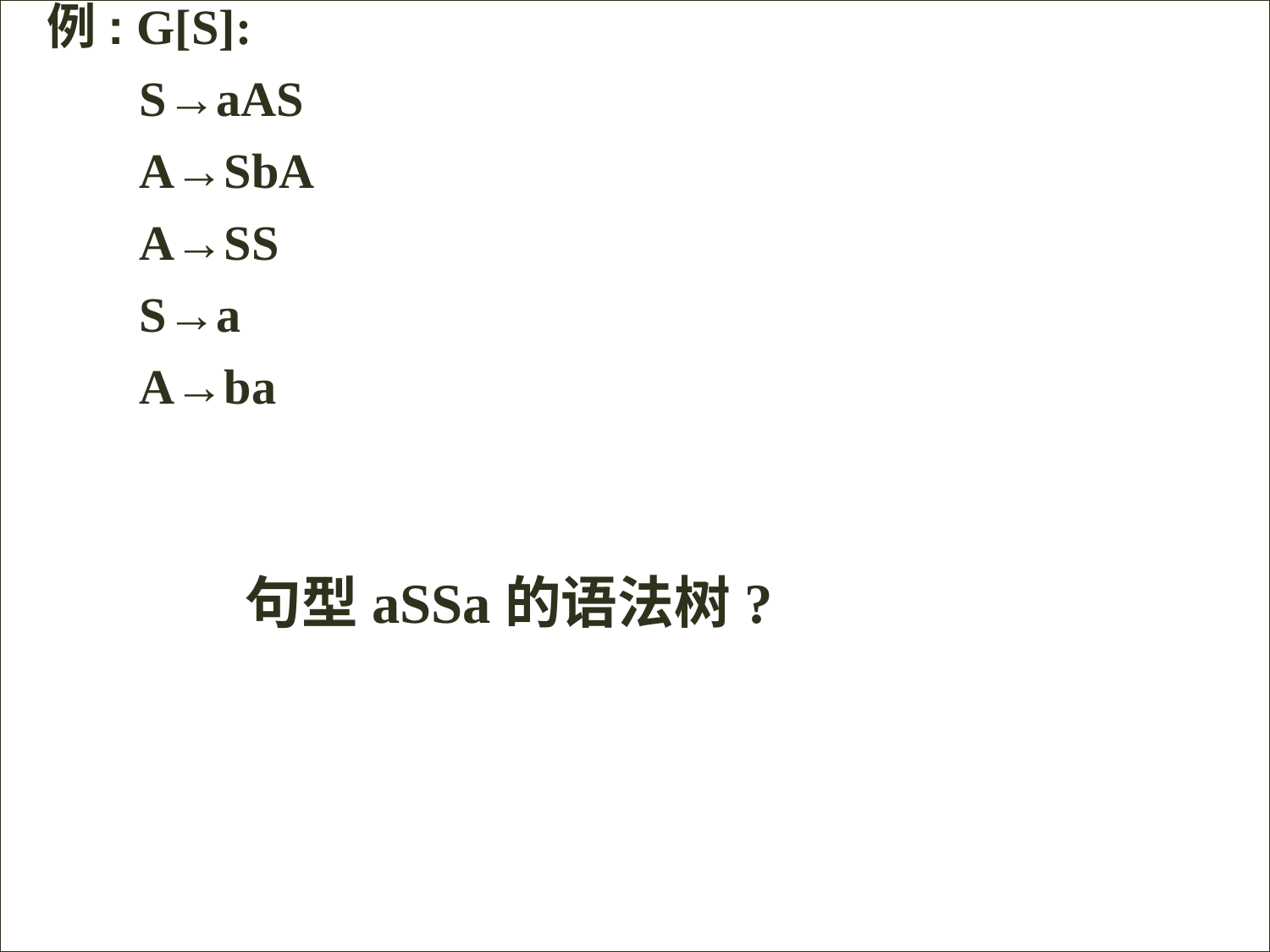

例: G[S]:
	S→aAS
	A→SbA
	A→SS
	S→a
	A→ba
#

句型aSSa的语法树?